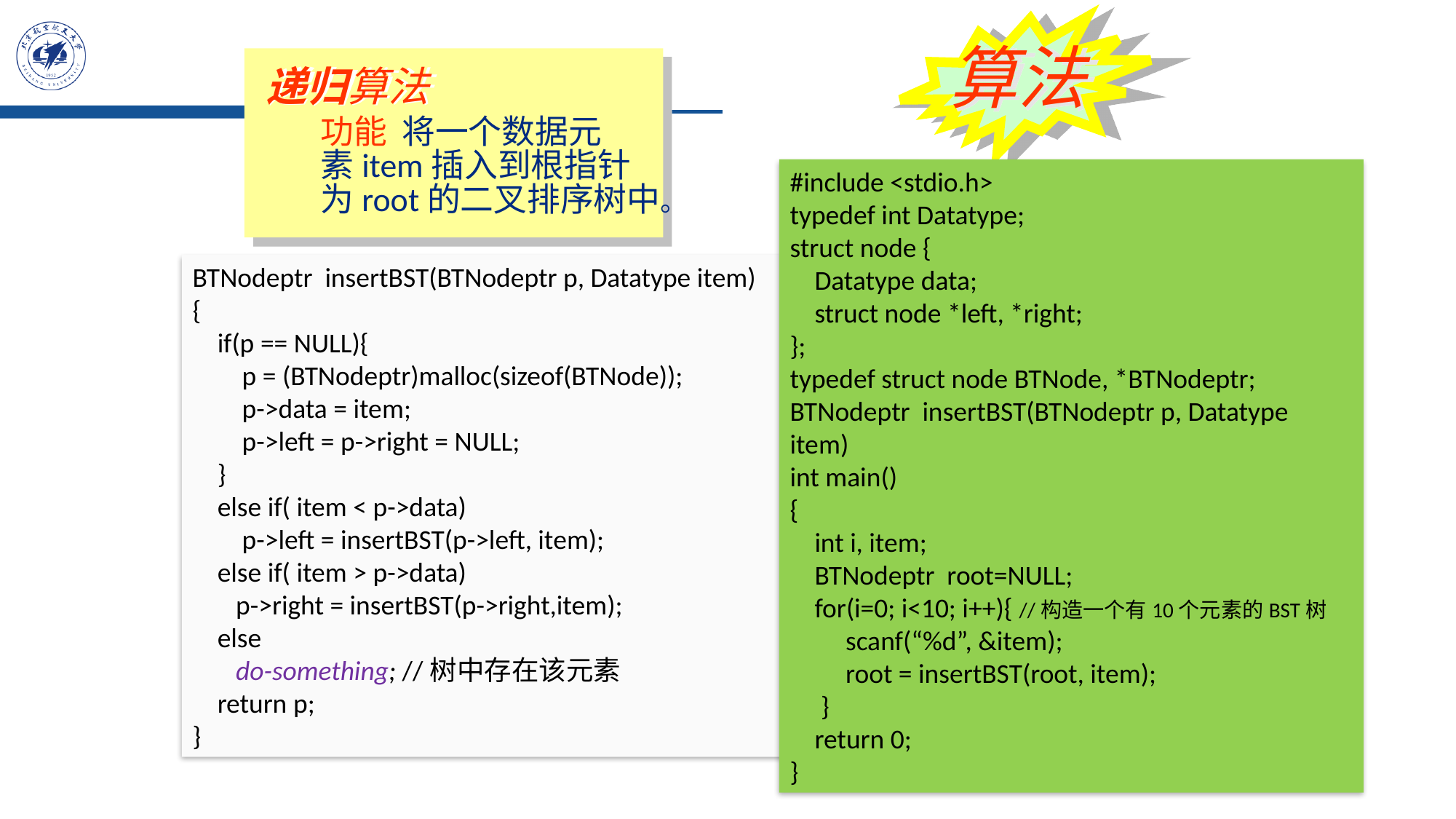

算法

递归算法
功能  将一个数据元
素item插入到根指针
为root的二叉排序树中。
#include <stdio.h>
typedef int Datatype;
struct node {
    Datatype data;
    struct node *left, *right;
};
typedef struct node BTNode, *BTNodeptr;
BTNodeptr  insertBST(BTNodeptr p, Datatype item)
int main()
{
    int i, item;
    BTNodeptr  root=NULL;
    for(i=0; i<10; i++){ //构造一个有10个元素的BST树
         scanf(“%d”, &item);
         root = insertBST(root, item);
     }
    return 0;
}
BTNodeptr  insertBST(BTNodeptr p, Datatype item)
{
    if(p == NULL){
        p = (BTNodeptr)malloc(sizeof(BTNode));
        p->data = item;
        p->left = p->right = NULL;
    }
    else if( item < p->data)
        p->left = insertBST(p->left, item);
    else if( item > p->data)
       p->right = insertBST(p->right,item);
    else
       do-something; //树中存在该元素
    return p;
}
93